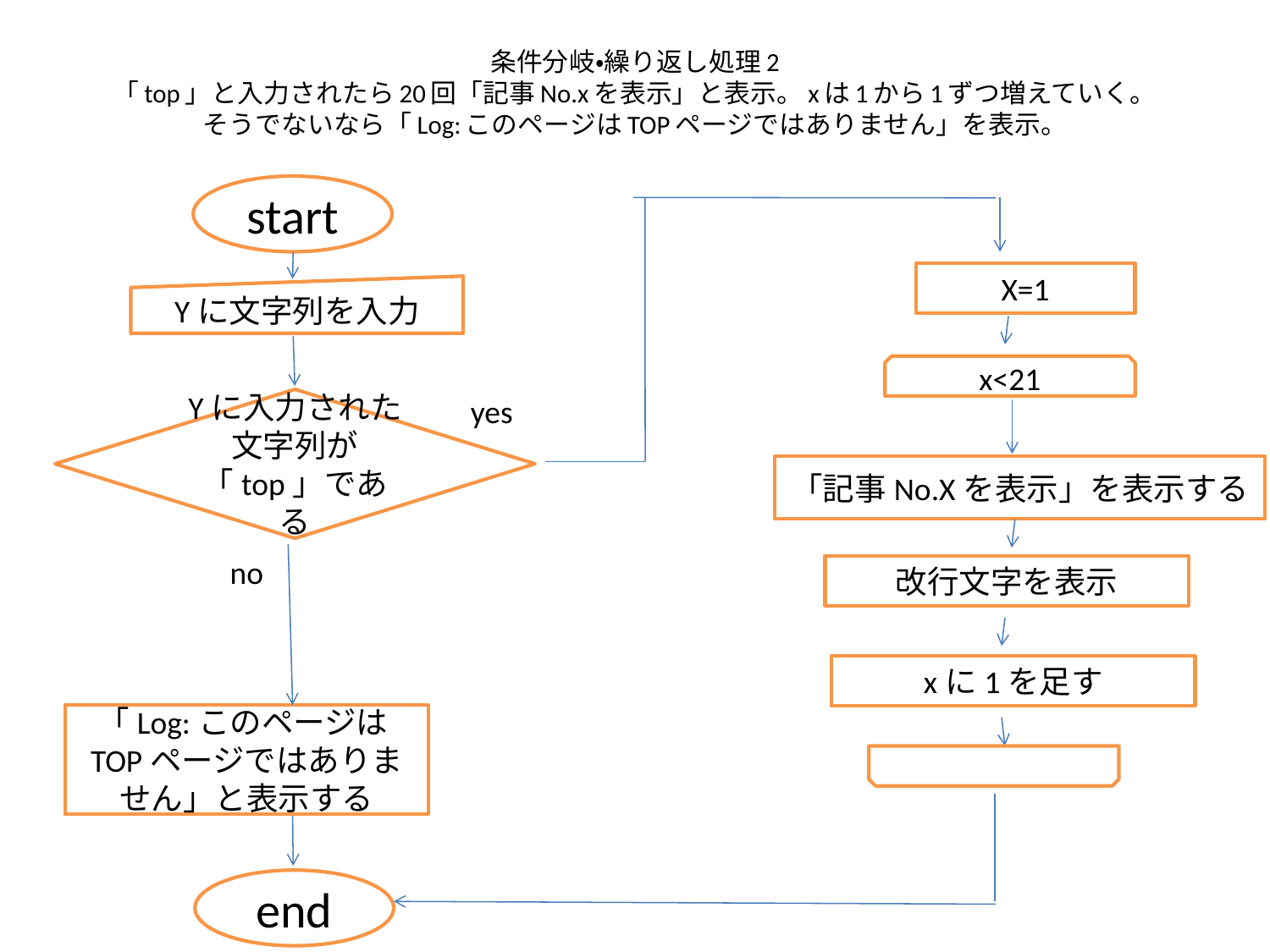

# 条件分岐・繰り返し処理2 「top」と入力されたら20回「記事No.xを表示」と表示。xは1から1ずつ増えていく。 そうでないなら「Log:このページはTOPページではありません」を表示。
start
X=1
Yに文字列を入力
x<21
yes
Yに入力された文字列が「top」である
「記事No.Xを表示」を表示する
no
改行文字を表示
xに1を足す
「Log:このページはTOPページではありません」と表示する

end